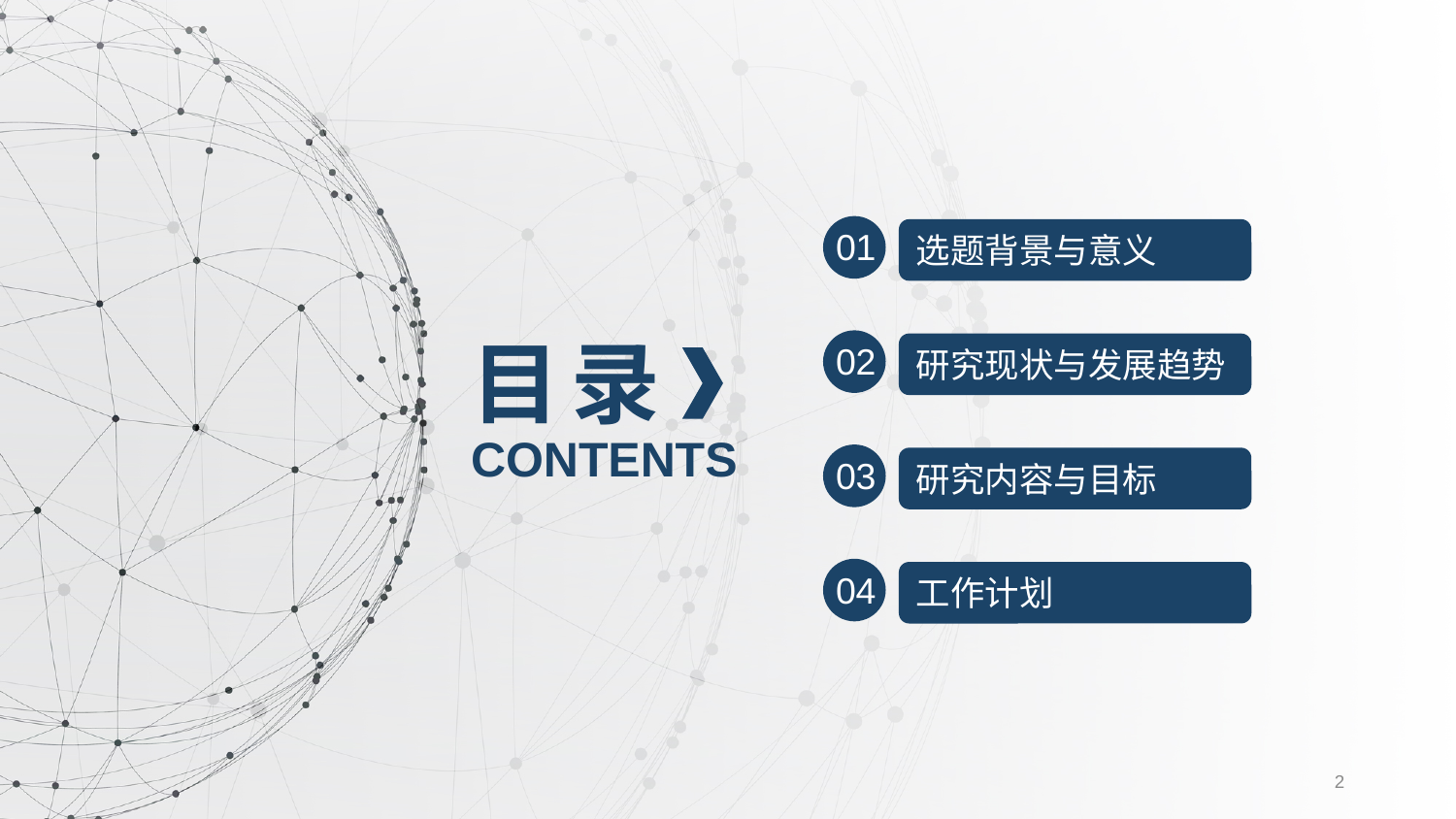

01
选题背景与意义
目 录

02
研究现状与发展趋势

CONTENTS

03
研究内容与目标

04
工作计划
2